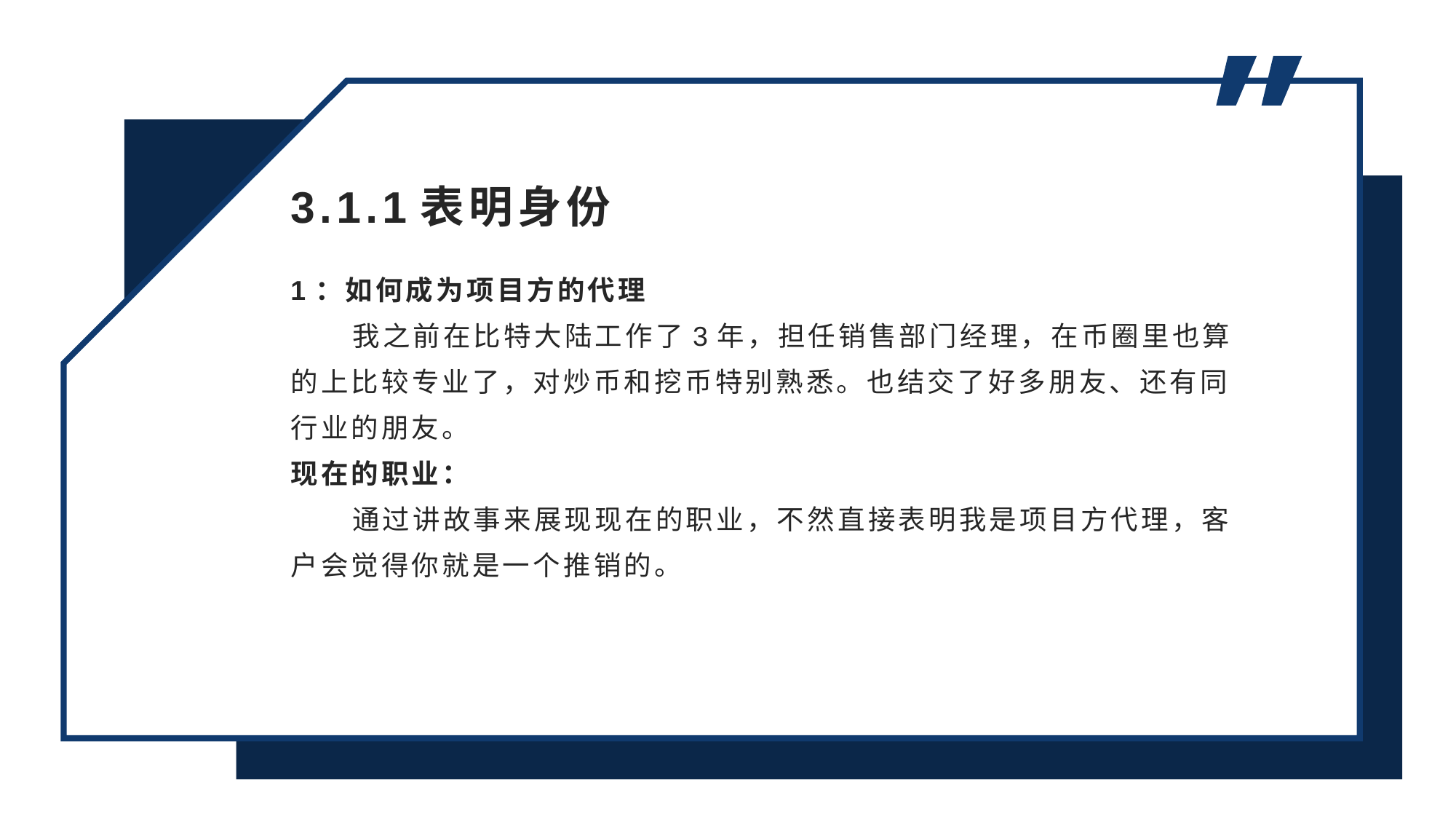

3.1.1表明身份

1：如何成为项目方的代理
      我之前在比特大陆工作了3年，担任销售部门经理，在币圈里也算的上比较专业了，对炒币和挖币特别熟悉。也结交了好多朋友、还有同行业的朋友。
现在的职业：
      通过讲故事来展现现在的职业，不然直接表明我是项目方代理，客户会觉得你就是一个推销的。